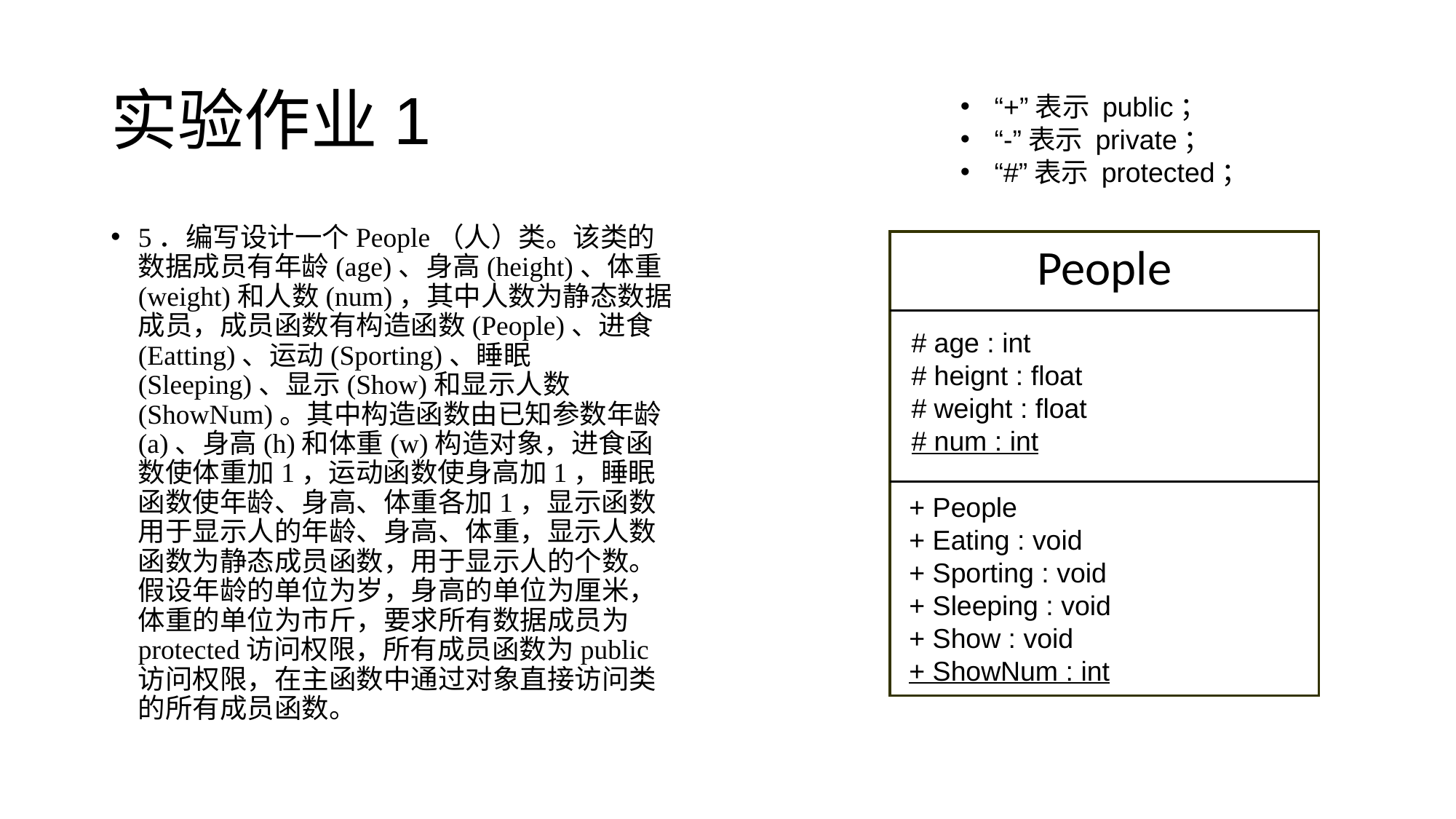

# 实验作业1
“+”表示 public；
“-”表示 private；
“#”表示 protected；
5．编写设计一个People（人）类。该类的数据成员有年龄(age)、身高(height)、体重(weight)和人数(num)，其中人数为静态数据成员，成员函数有构造函数(People)、进食(Eatting)、运动(Sporting)、睡眠(Sleeping)、显示(Show)和显示人数(ShowNum)。其中构造函数由已知参数年龄(a)、身高(h)和体重(w)构造对象，进食函数使体重加1，运动函数使身高加1，睡眠函数使年龄、身高、体重各加1，显示函数用于显示人的年龄、身高、体重，显示人数函数为静态成员函数，用于显示人的个数。假设年龄的单位为岁，身高的单位为厘米，体重的单位为市斤，要求所有数据成员为protected访问权限，所有成员函数为public访问权限，在主函数中通过对象直接访问类的所有成员函数。

People
# age : int
# heignt : float
# weight : float
# num : int
+ People
+ Eating : void
+ Sporting : void
+ Sleeping : void
+ Show : void
+ ShowNum : int